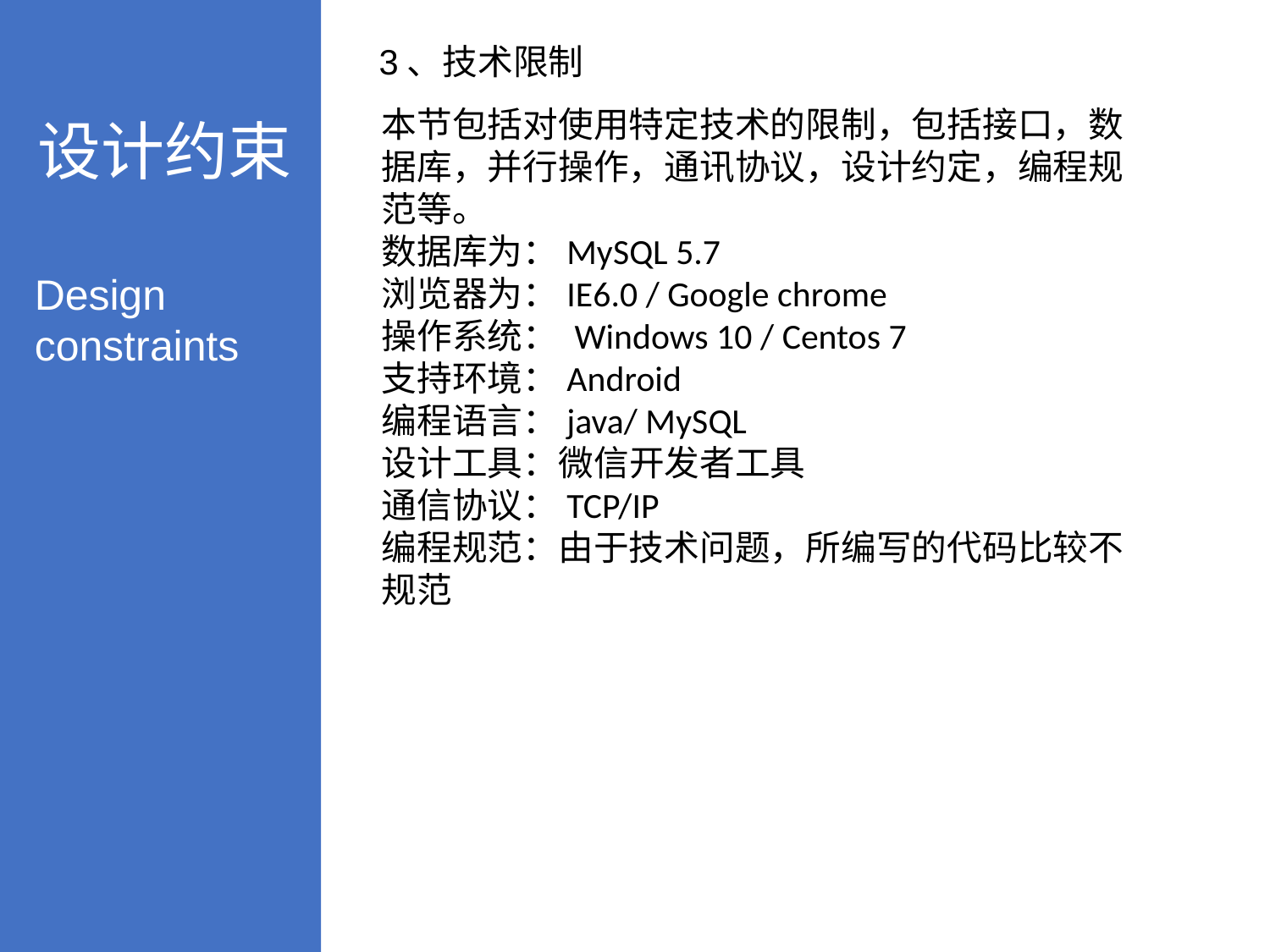

设计约束
Design constraints
3、技术限制
本节包括对使用特定技术的限制，包括接口，数据库，并行操作，通讯协议，设计约定，编程规范等。
数据库为：MySQL 5.7
浏览器为：IE6.0 / Google chrome
操作系统： Windows 10 / Centos 7
支持环境：Android
编程语言：java/ MySQL
设计工具：微信开发者工具
通信协议：TCP/IP
编程规范：由于技术问题，所编写的代码比较不规范